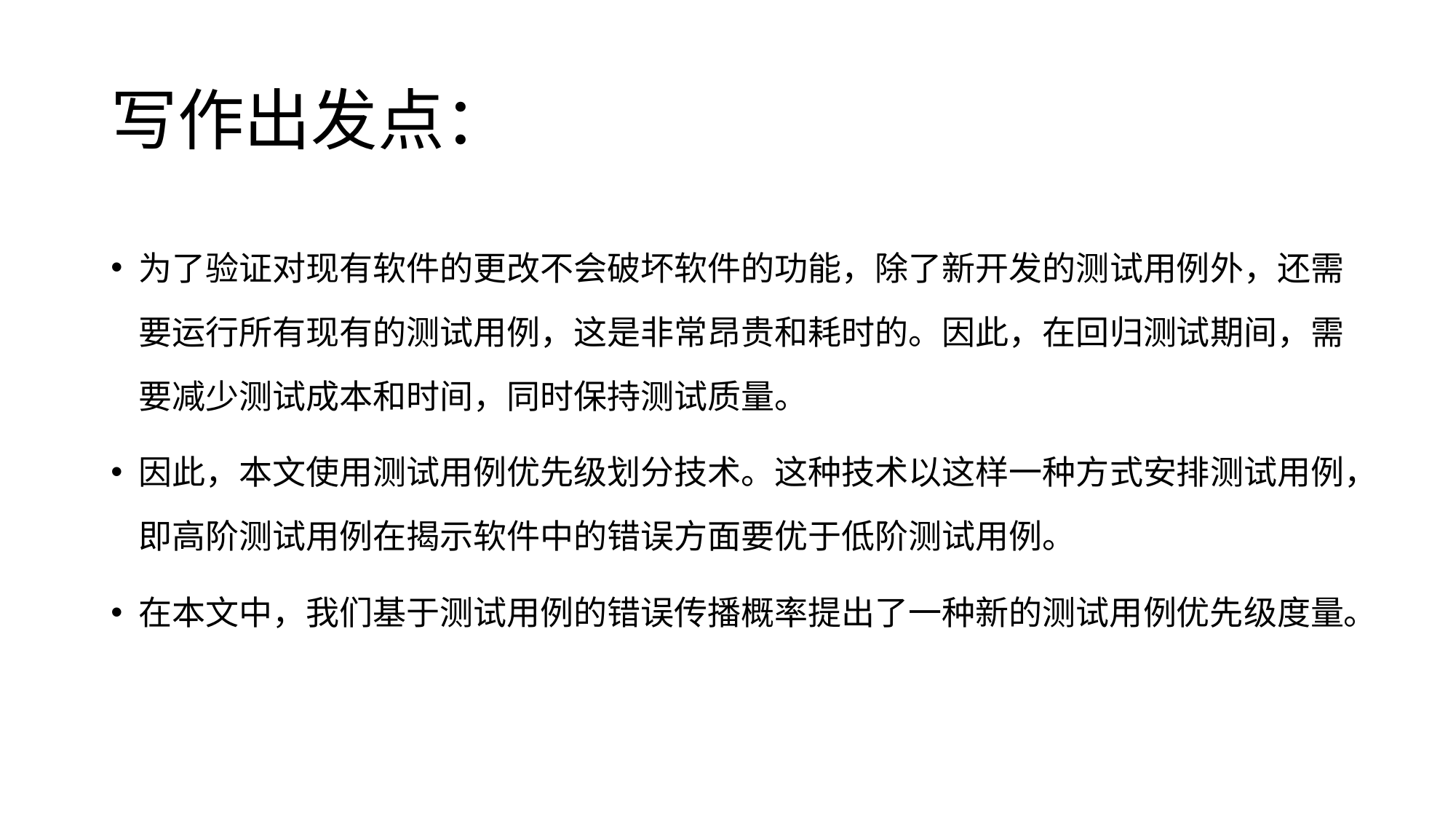

# 写作出发点：

为了验证对现有软件的更改不会破坏软件的功能，除了新开发的测试用例外，还需要运行所有现有的测试用例，这是非常昂贵和耗时的。因此，在回归测试期间，需要减少测试成本和时间，同时保持测试质量。
因此，本文使用测试用例优先级划分技术。这种技术以这样一种方式安排测试用例，即高阶测试用例在揭示软件中的错误方面要优于低阶测试用例。
在本⽂中，我们基于测试用例的错误传播概率提出了一种新的测试用例优先级度量。